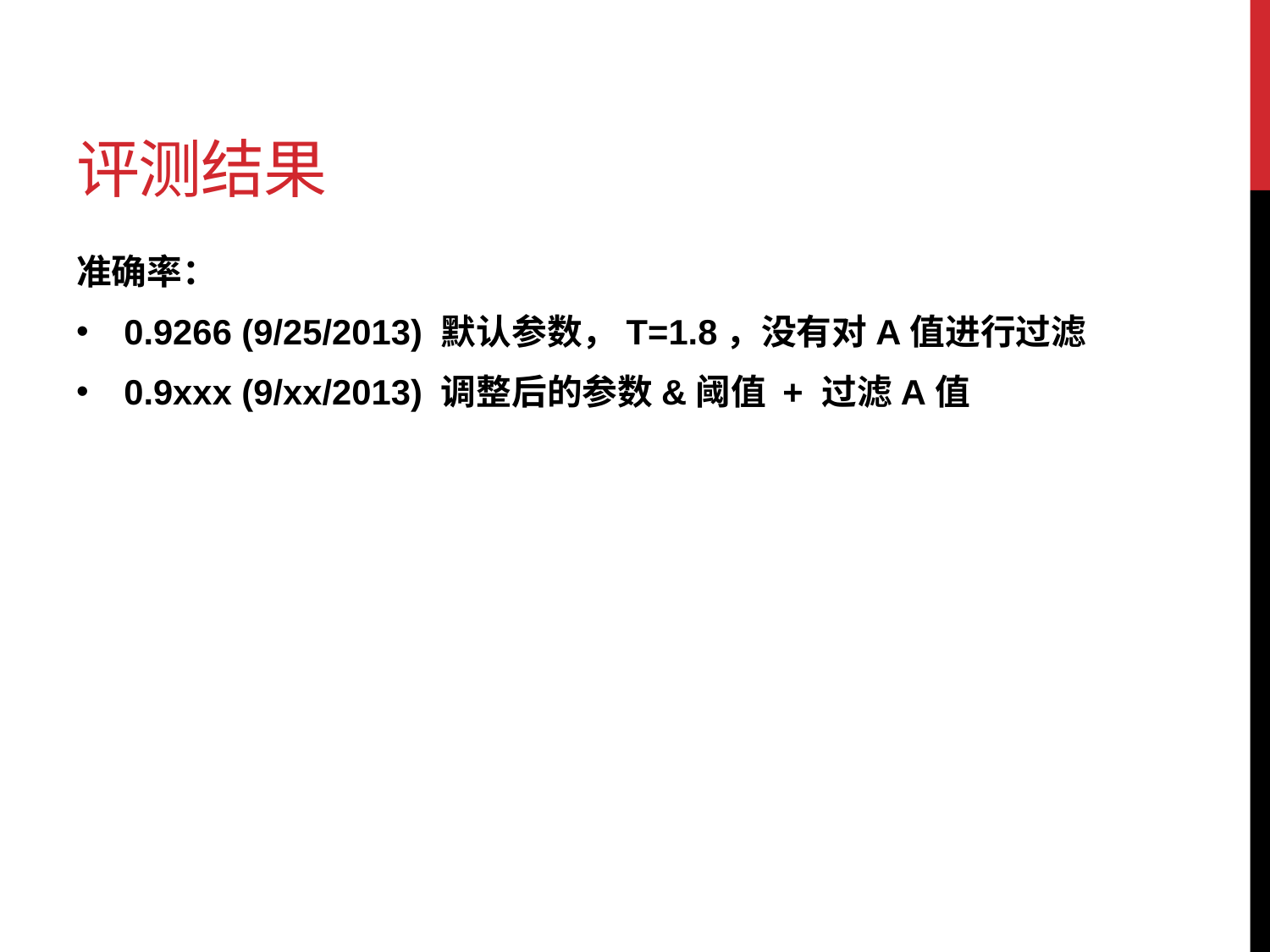

# 评测结果
准确率：
0.9266 (9/25/2013) 默认参数，T=1.8，没有对A值进行过滤
0.9xxx (9/xx/2013) 调整后的参数&阈值 + 过滤A值